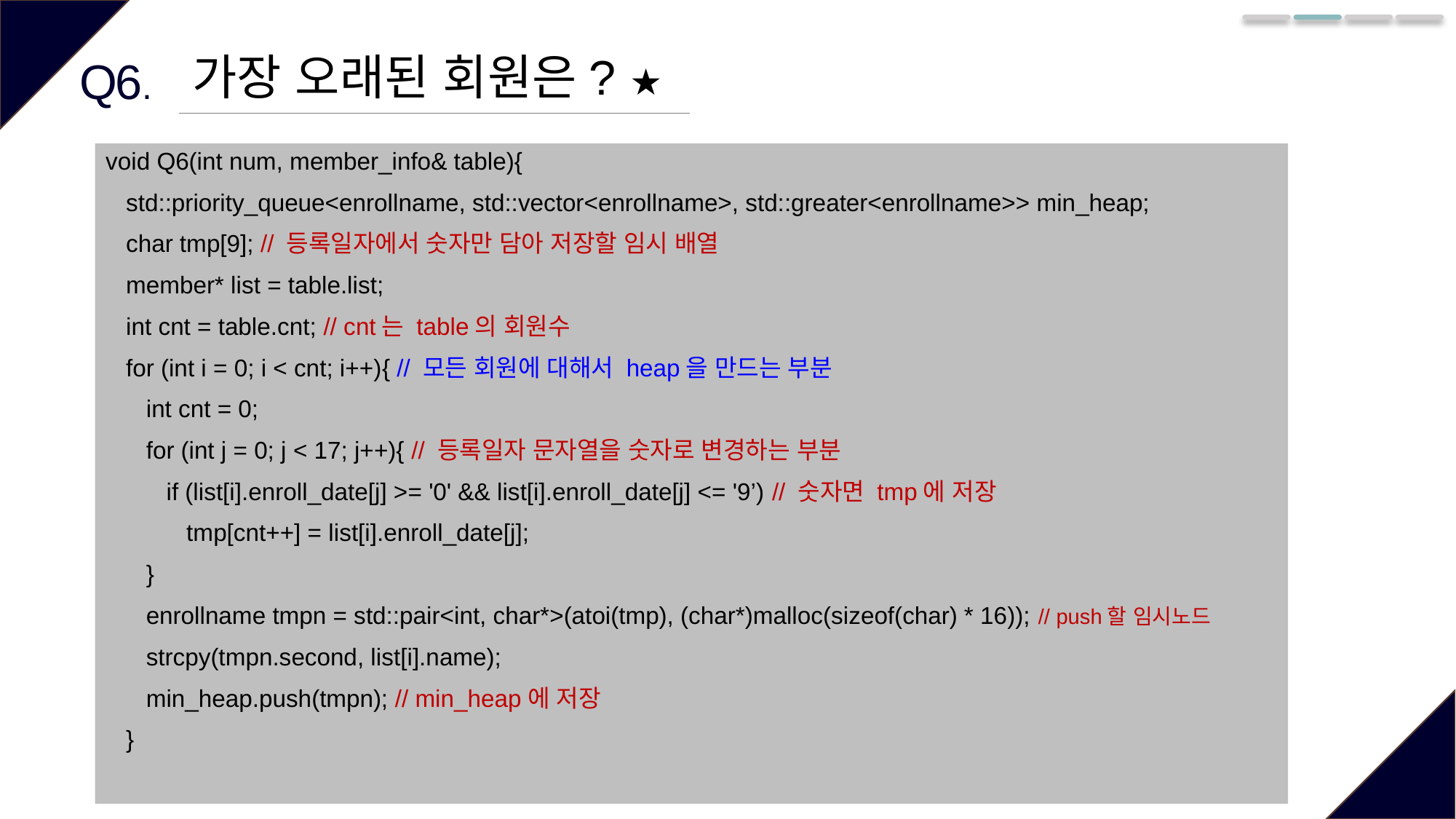

가장 오래된 회원은? ★
Q6.
void Q6(int num, member_info& table){
   std::priority_queue<enrollname, std::vector<enrollname>, std::greater<enrollname>> min_heap;
   char tmp[9]; // 등록일자에서 숫자만 담아 저장할 임시 배열
   member* list = table.list;
   int cnt = table.cnt; // cnt는 table의 회원수
   for (int i = 0; i < cnt; i++){ // 모든 회원에 대해서 heap을 만드는 부분
      int cnt = 0;
      for (int j = 0; j < 17; j++){ // 등록일자 문자열을 숫자로 변경하는 부분
         if (list[i].enroll_date[j] >= '0' && list[i].enroll_date[j] <= '9’) // 숫자면 tmp에 저장
            tmp[cnt++] = list[i].enroll_date[j];
      }
      enrollname tmpn = std::pair<int, char*>(atoi(tmp), (char*)malloc(sizeof(char) * 16)); // push할 임시노드
      strcpy(tmpn.second, list[i].name);
      min_heap.push(tmpn); // min_heap에 저장
   }